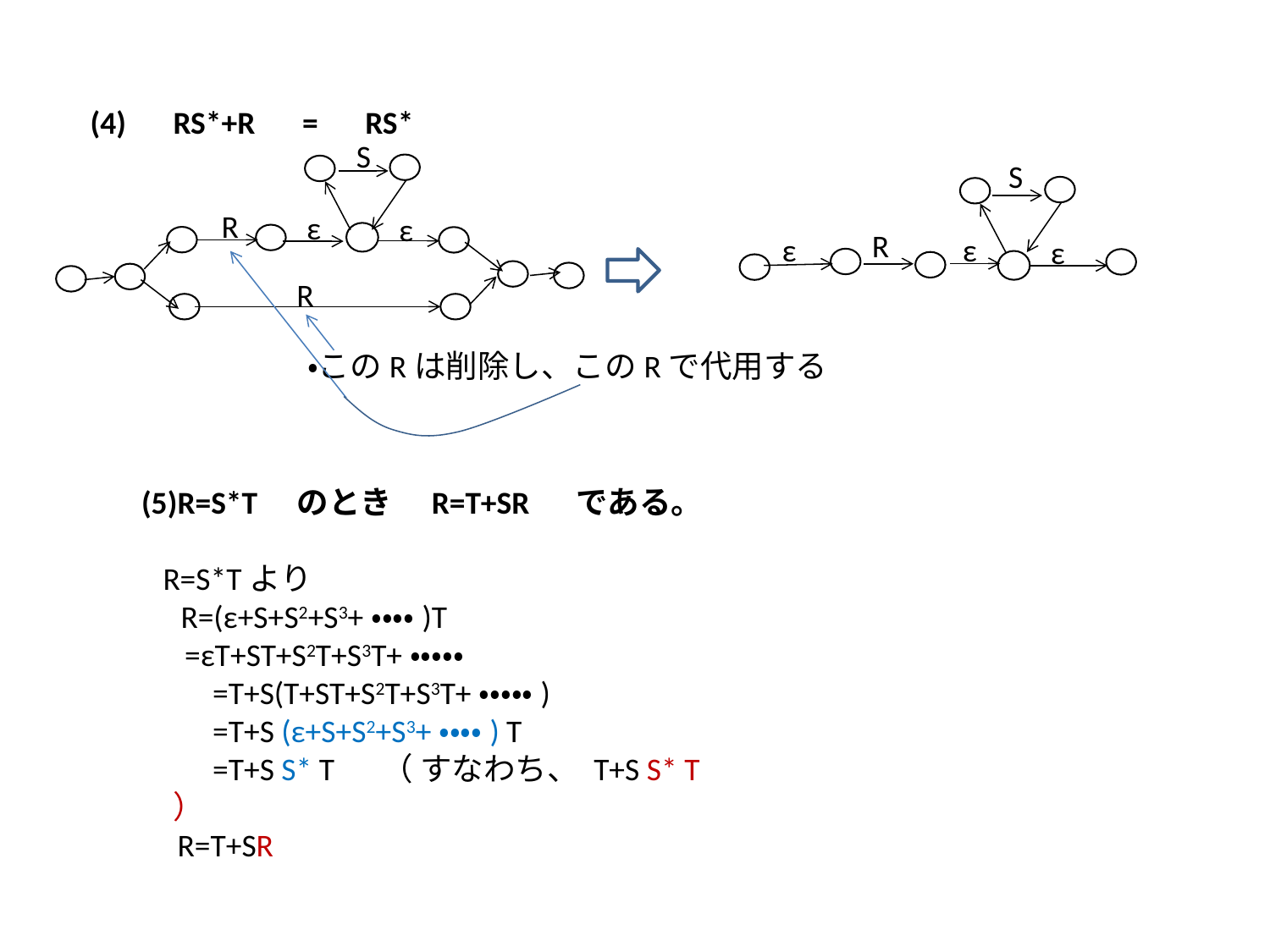

(4)　RS*+R　=　RS*
S
S

R
ε
ε
R

ε
ε

ε

R

・このRは削除し、このRで代用する

(5)R=S*T　のとき　R=T+SR 　である。

   R=S*Tより
　R=(ε+S+S2+S3+・・・・)T
      =εT+ST+S2T+S3T+・・・・・
　　=T+S(T+ST+S2T+S3T+・・・・・)
　　=T+S (ε+S+S2+S3+・・・・) T
　　=T+S S* T 　（ すなわち、 T+S S* T　）
     R=T+SR